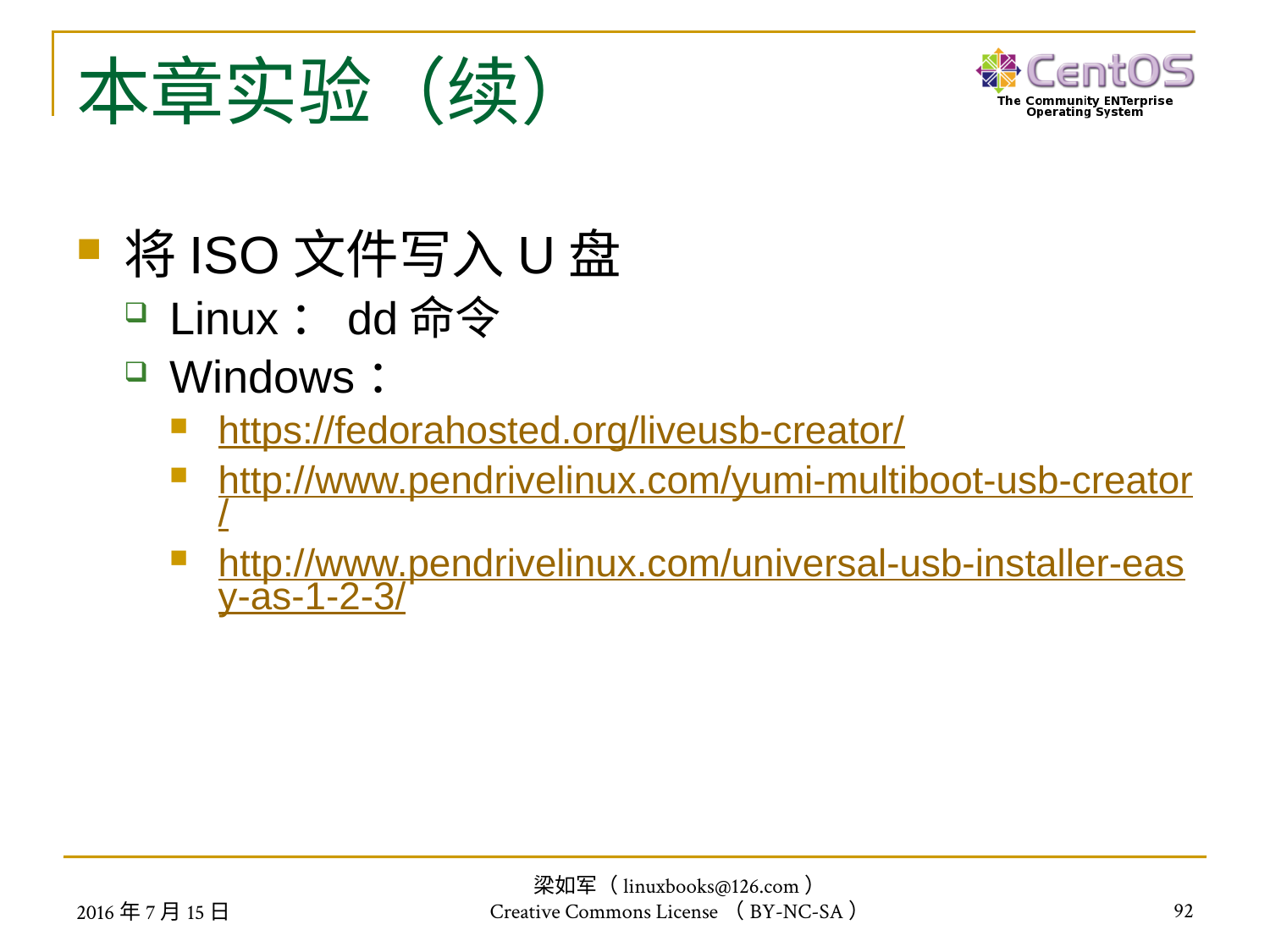

# 本章实验（续）
将ISO文件写入U盘
Linux：dd命令
Windows：
https://fedorahosted.org/liveusb-creator/
http://www.pendrivelinux.com/yumi-multiboot-usb-creator/
http://www.pendrivelinux.com/universal-usb-installer-easy-as-1-2-3/

梁如军（linuxbooks@126.com）
Creative Commons License（BY-NC-SA）
2016年7月15日
92